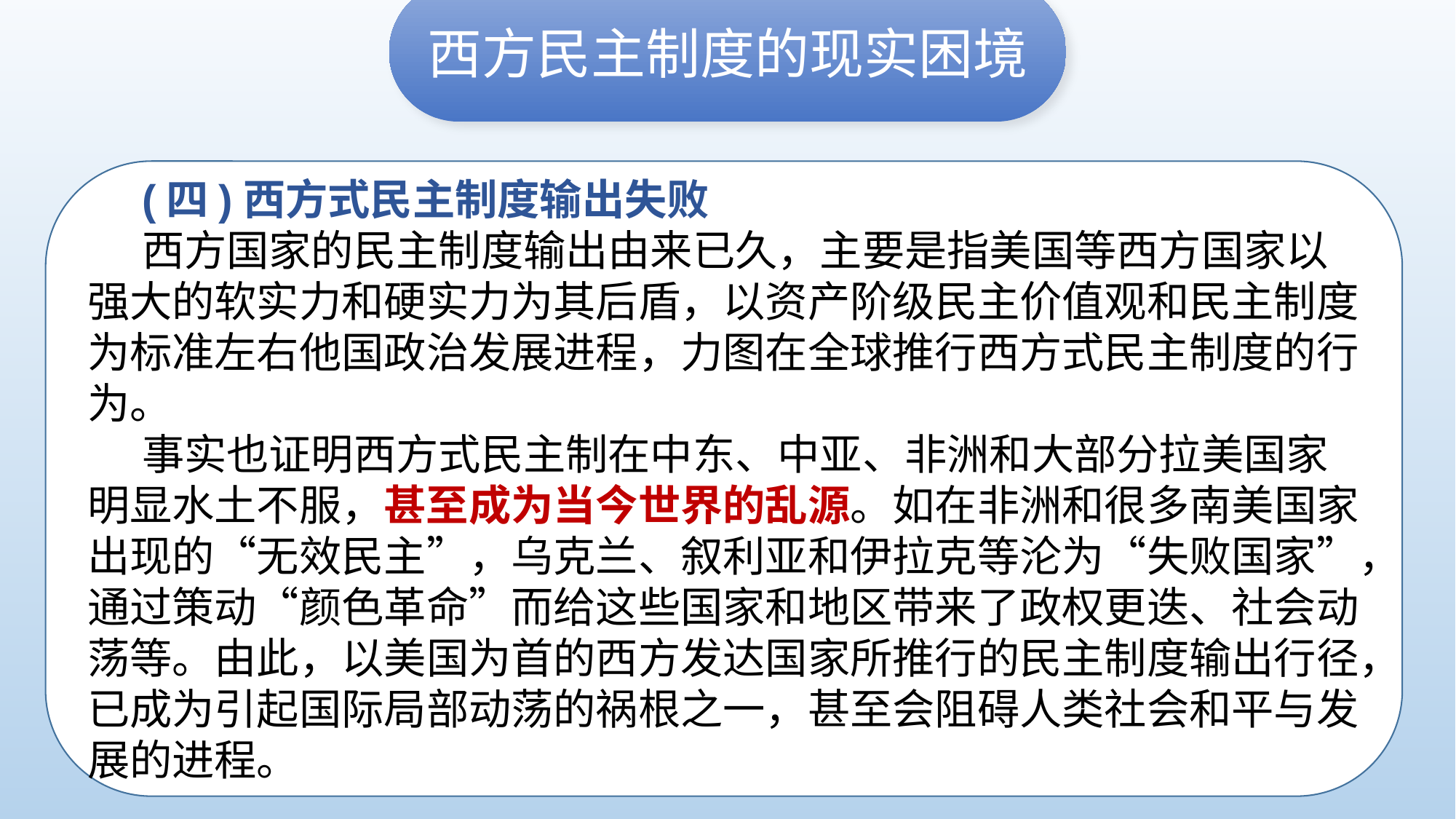

西方民主制度的现实困境
(四)西方式民主制度输出失败
西方国家的民主制度输出由来已久，主要是指美国等西方国家以强大的软实力和硬实力为其后盾，以资产阶级民主价值观和民主制度为标准左右他国政治发展进程，力图在全球推行西方式民主制度的行为。
事实也证明西方式民主制在中东、中亚、非洲和大部分拉美国家明显水土不服，甚至成为当今世界的乱源。如在非洲和很多南美国家出现的“无效民主”，乌克兰、叙利亚和伊拉克等沦为“失败国家”，通过策动“颜色革命”而给这些国家和地区带来了政权更迭、社会动荡等。由此，以美国为首的西方发达国家所推行的民主制度输出行径，已成为引起国际局部动荡的祸根之一，甚至会阻碍人类社会和平与发展的进程。